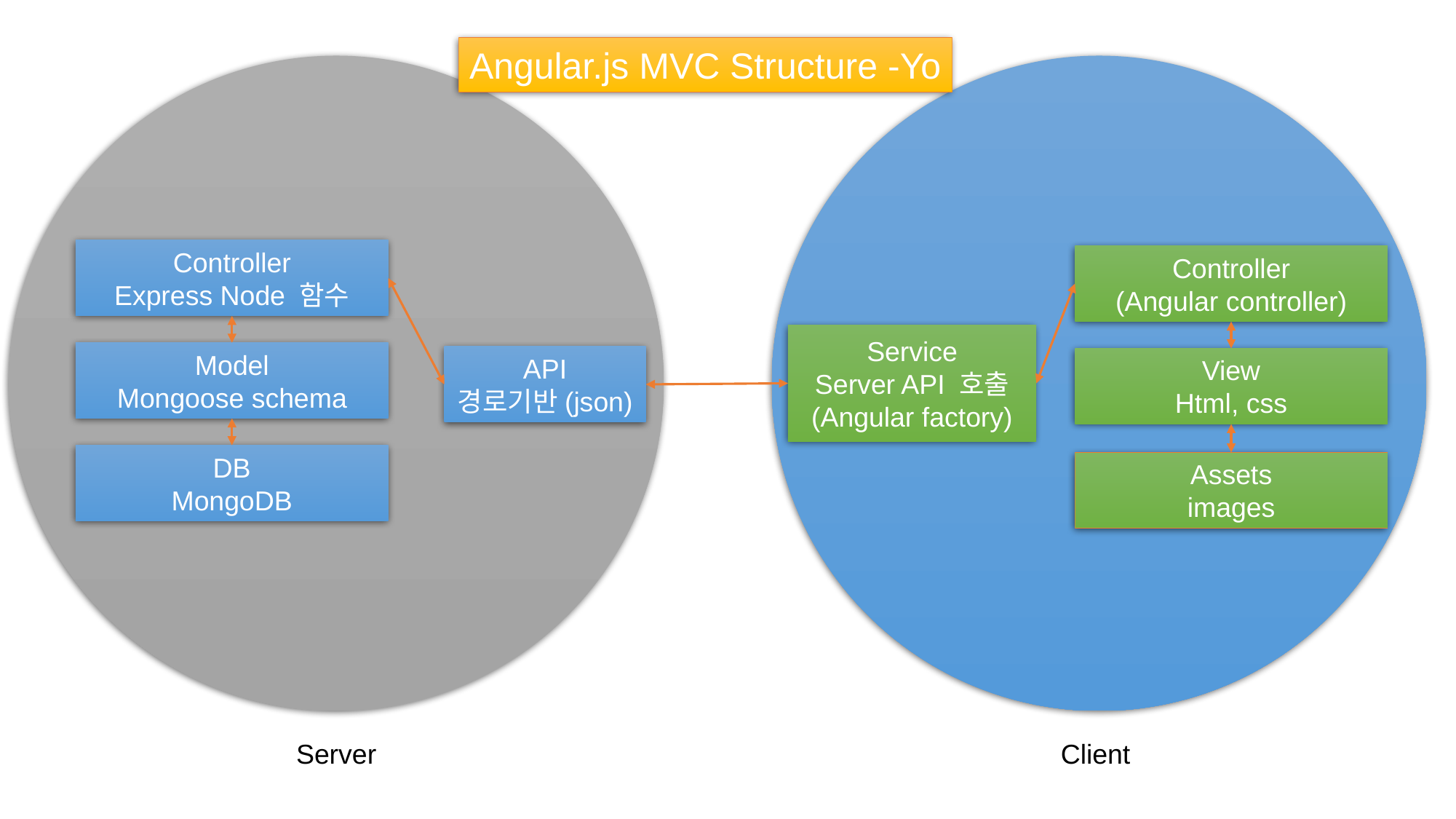

Angular.js MVC Structure -Yo

Controller
Express Node 함수
Controller
(Angular controller)
Service
Server API 호출
(Angular factory)
Model
Mongoose schema
API
경로기반(json)
View
Html, css
DB
MongoDB
Assets
images
Server
Client